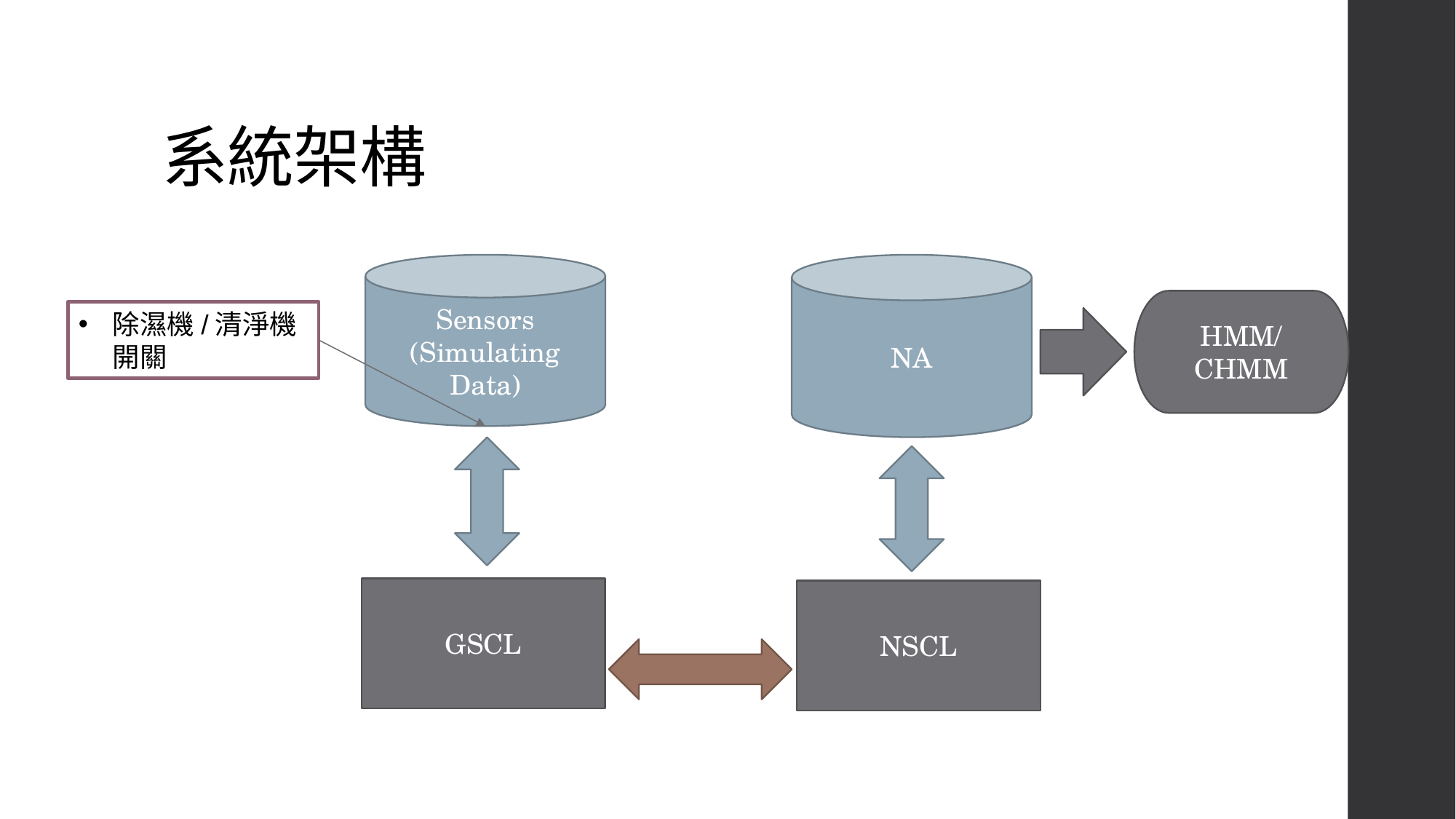

# 系統架構

Sensors
(Simulating Data)
NA
HMM/CHMM
除濕機/清淨機開關

GSCL
NSCL